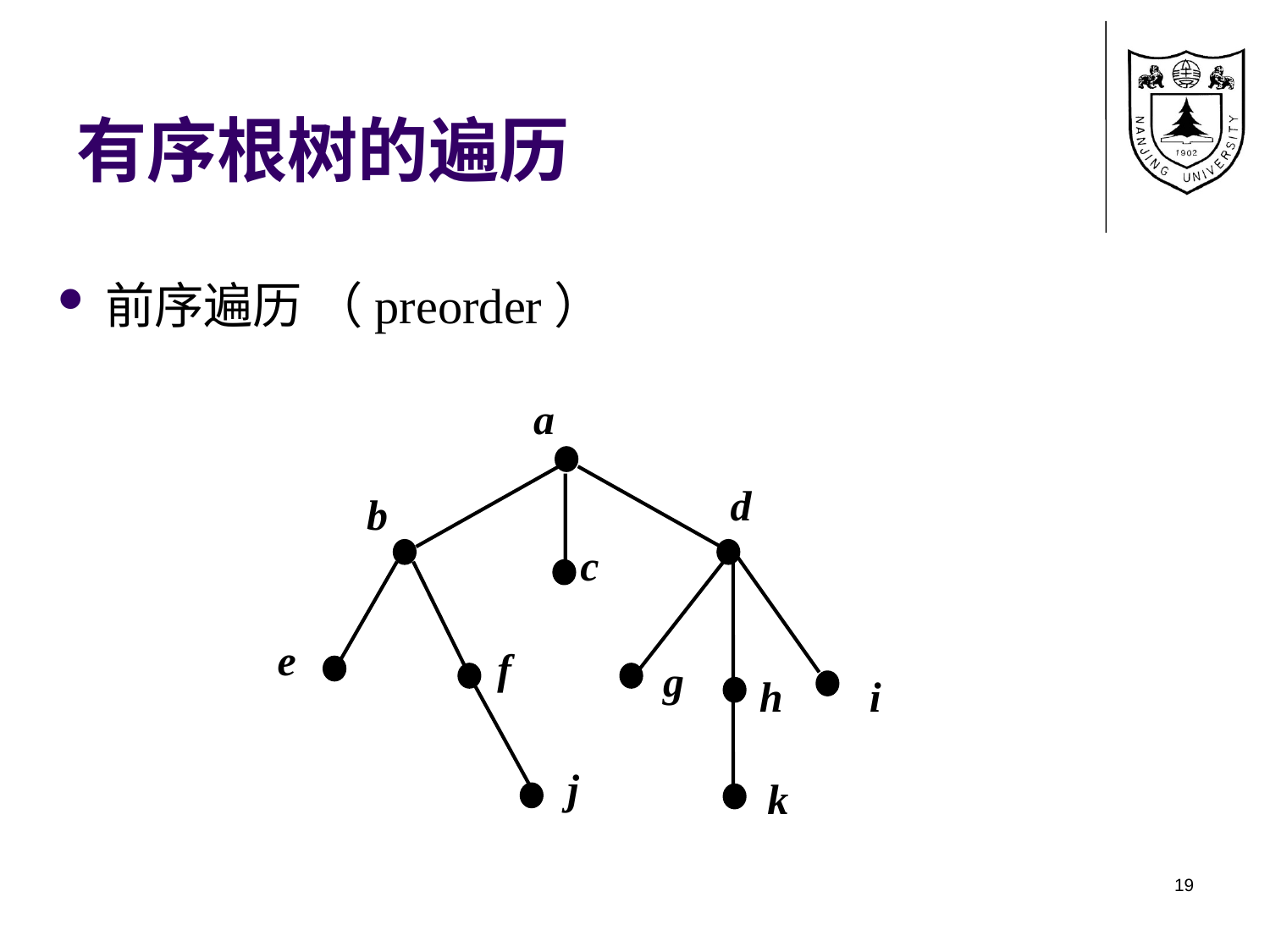

# 有序根树的遍历
前序遍历 （preorder）
a

d

b
c

e
f
g

h
i

j
k

19